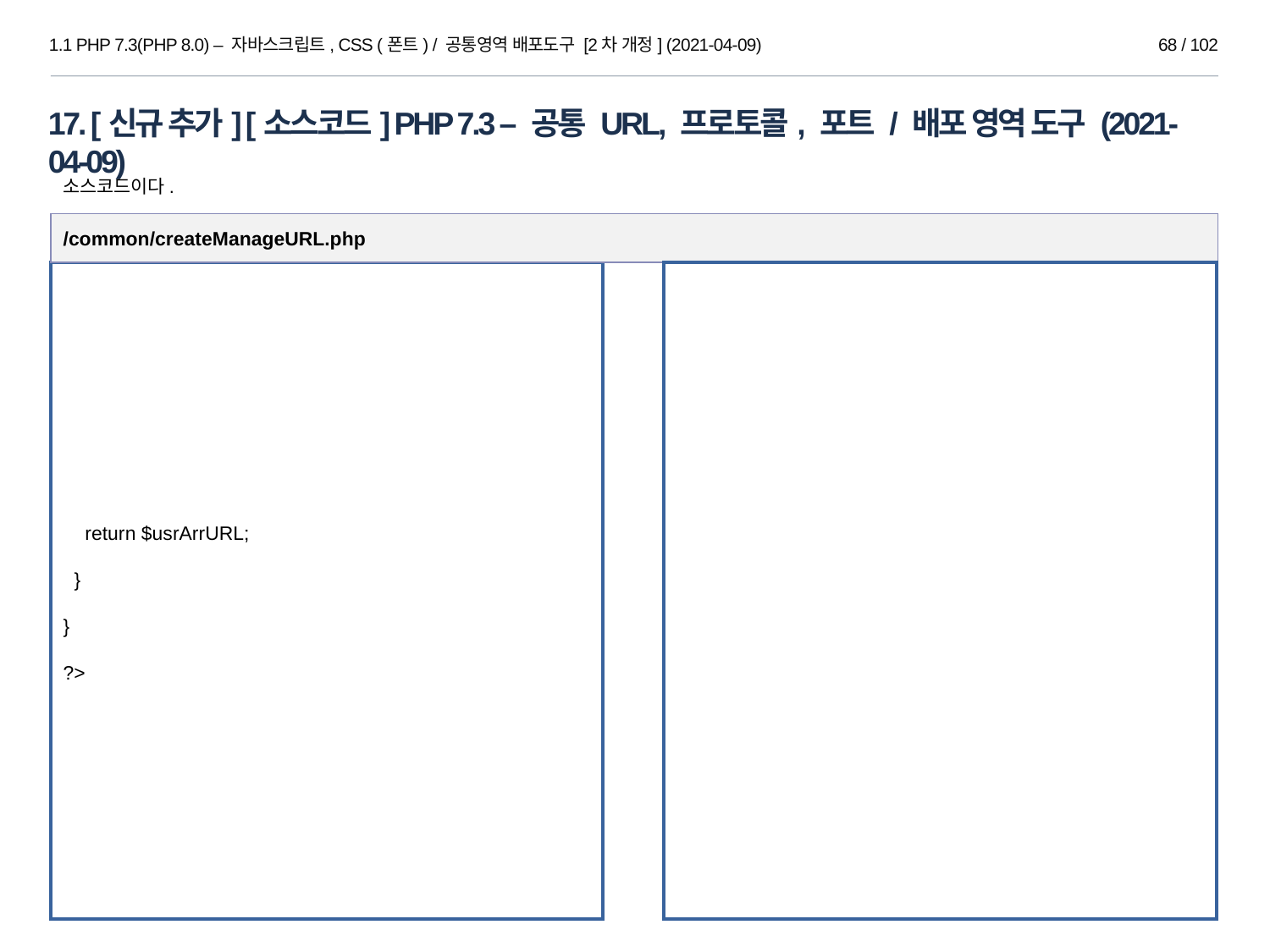

1.1 PHP 7.3(PHP 8.0) – 자바스크립트, CSS (폰트) / 공통영역 배포도구 [2차 개정] (2021-04-09)
68 / 102

17. [신규 추가] [소스코드] PHP 7.3 – 공통 URL, 프로토콜, 포트 / 배포 영역 도구 (2021-04-09)
소스코드이다.
/common/createManageURL.php

    return $usrArrURL;

  }

}

?>